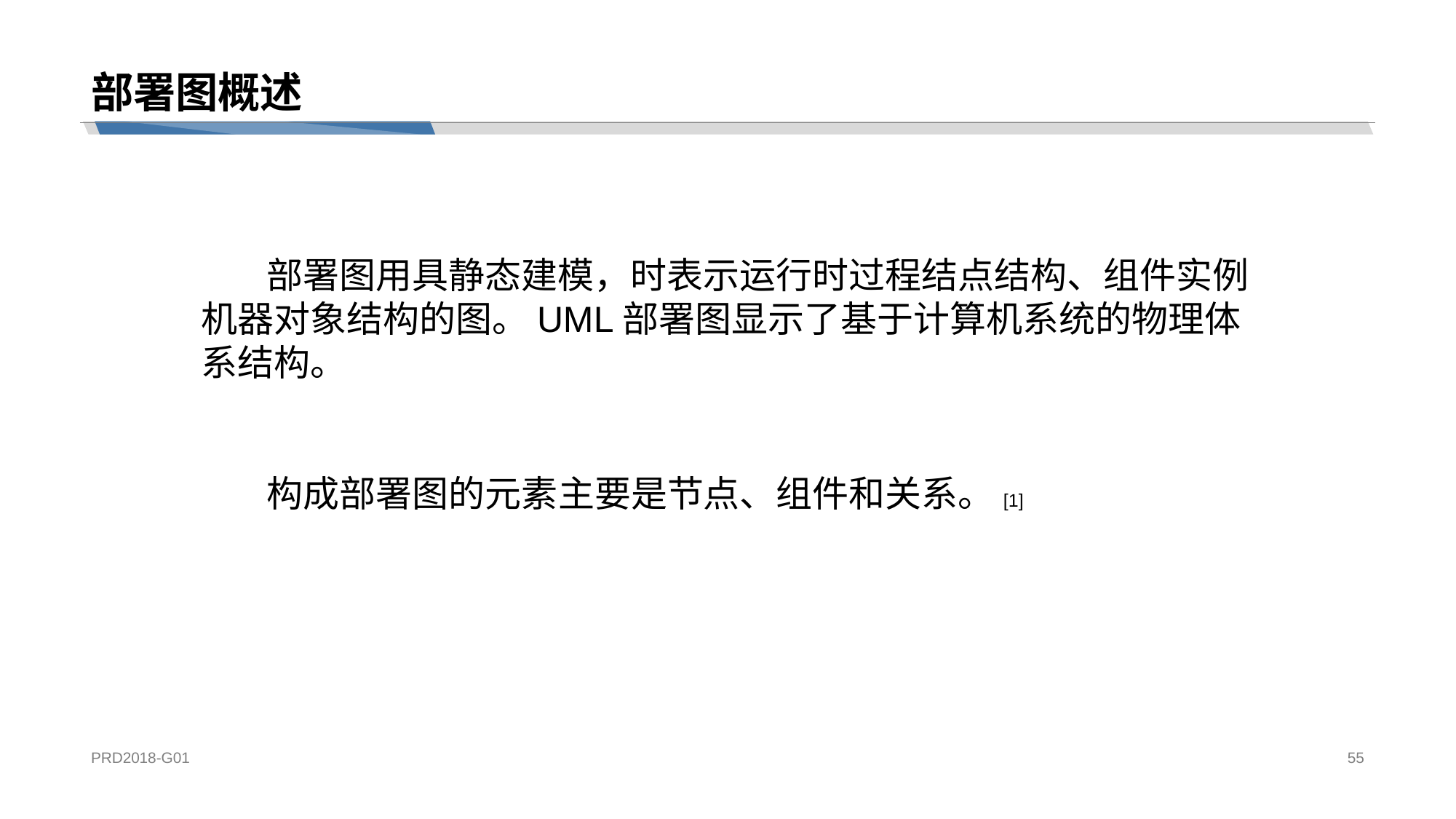

# 部署图概述
       部署图用具静态建模，时表示运行时过程结点结构、组件实例机器对象结构的图。UML部署图显示了基于计算机系统的物理体系结构。

       构成部署图的元素主要是节点、组件和关系。[1]
PRD2018-G01
55